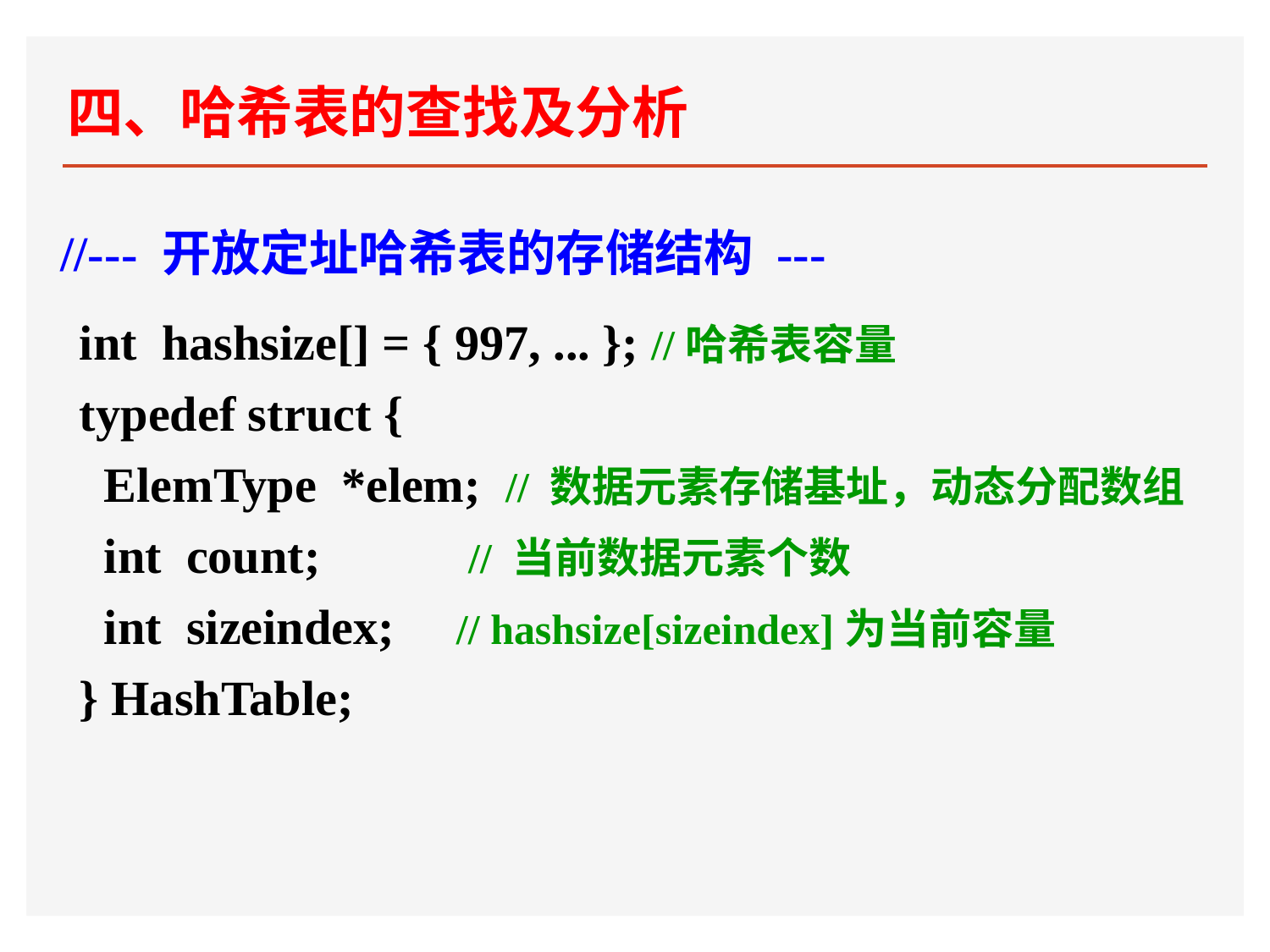

# 四、哈希表的查找及分析
//--- 开放定址哈希表的存储结构 ---
int  hashsize[] = { 997, ... }; //哈希表容量
typedef struct {
  ElemType  *elem;  // 数据元素存储基址，动态分配数组
  int  count;            // 当前数据元素个数
  int  sizeindex;     // hashsize[sizeindex]为当前容量
} HashTable;